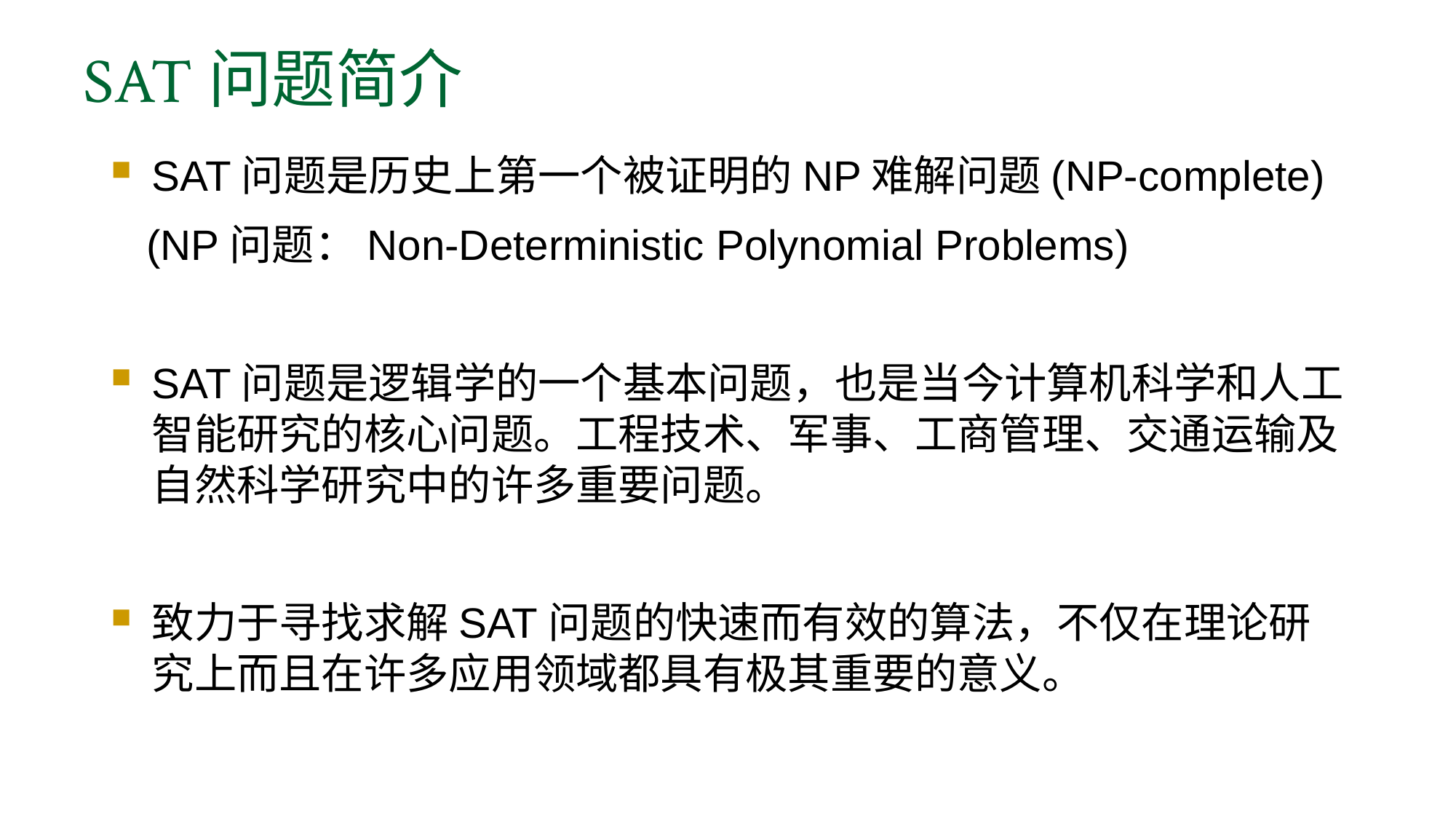

# SAT问题简介
SAT问题是历史上第一个被证明的NP难解问题(NP-complete)
   (NP问题：Non-Deterministic Polynomial Problems)

SAT问题是逻辑学的一个基本问题，也是当今计算机科学和人工智能研究的核心问题。工程技术、军事、工商管理、交通运输及自然科学研究中的许多重要问题。

致力于寻找求解SAT问题的快速而有效的算法，不仅在理论研究上而且在许多应用领域都具有极其重要的意义。